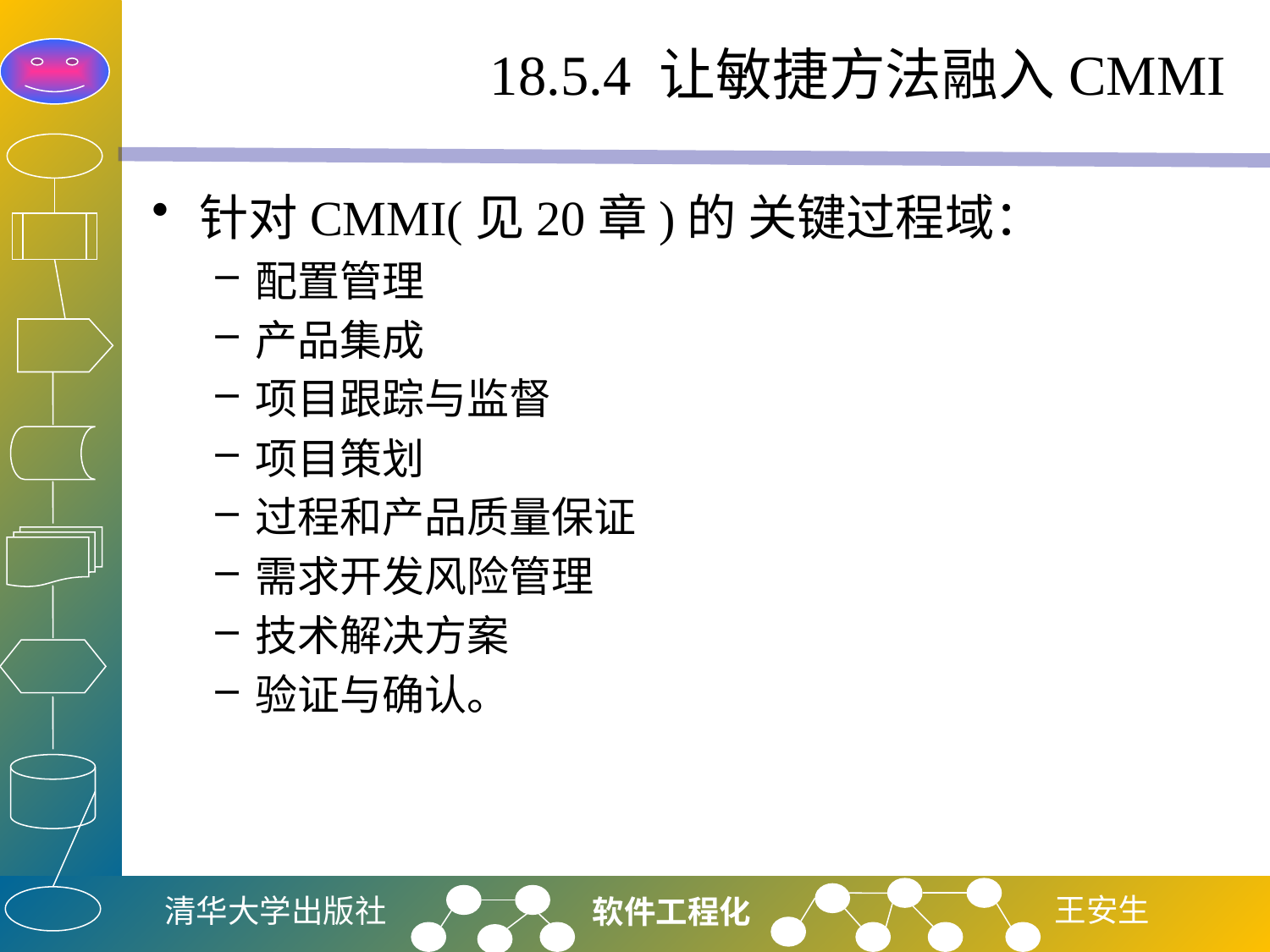

# 18.5.4 让敏捷方法融入CMMI
针对CMMI(见20章)的 关键过程域：
配置管理
产品集成
项目跟踪与监督
项目策划
过程和产品质量保证
需求开发风险管理
技术解决方案
验证与确认。